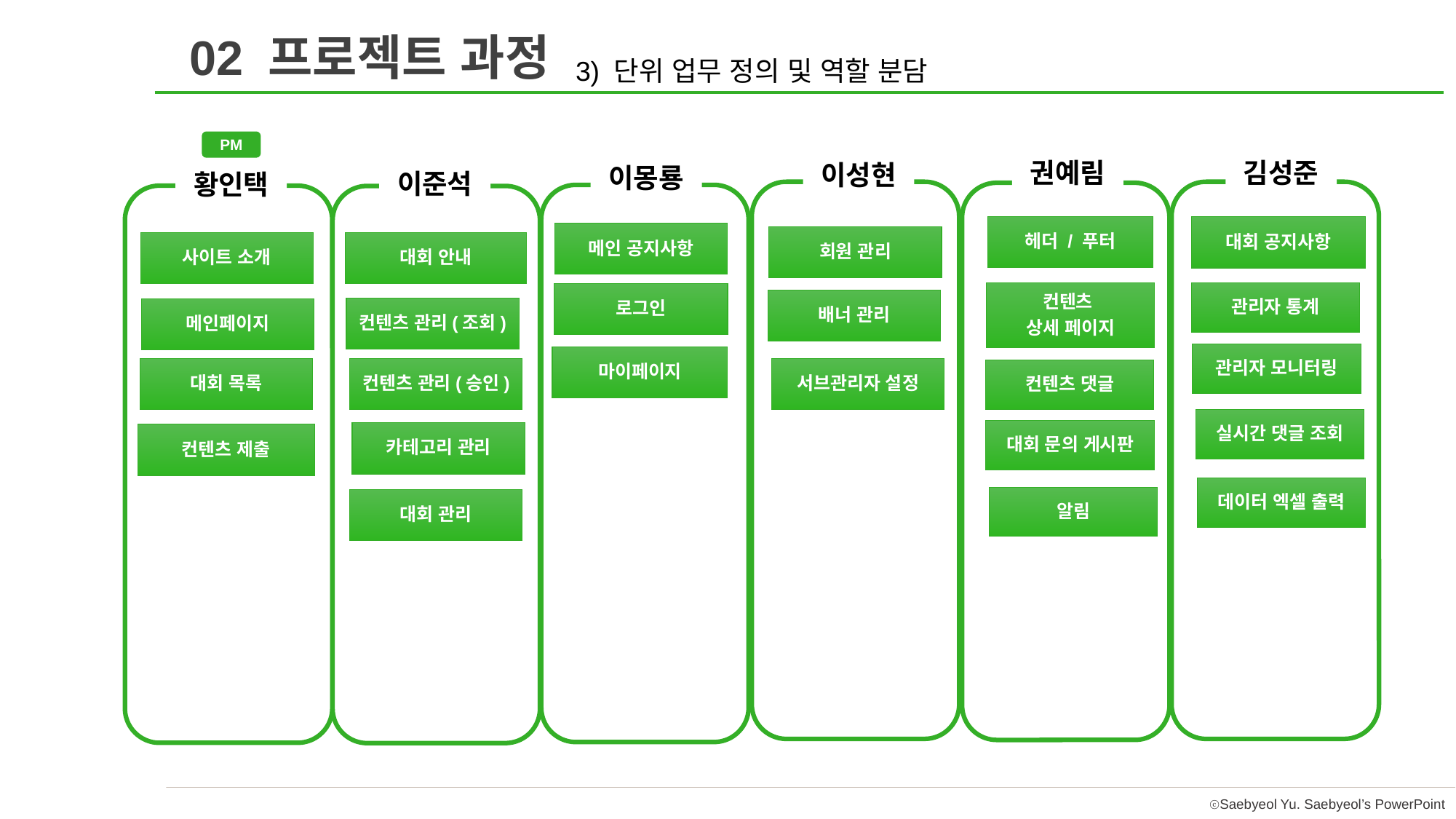

02 프로젝트 과정
3) 단위 업무 정의 및 역할 분담
PM
권예림
김성준
이성현
이몽룡
이준석
황인택

헤더 / 푸터
대회 공지사항
메인 공지사항
회원 관리
사이트 소개
대회 안내
관리자 통계
컨텐츠
상세 페이지
로그인
배너 관리
컨텐츠 관리(조회)
메인페이지
관리자 모니터링
마이페이지
대회 목록
컨텐츠 관리(승인)
서브관리자 설정
컨텐츠 댓글
실시간 댓글 조회
대회 문의 게시판
카테고리 관리
컨텐츠 제출
데이터 엑셀 출력
알림
대회 관리